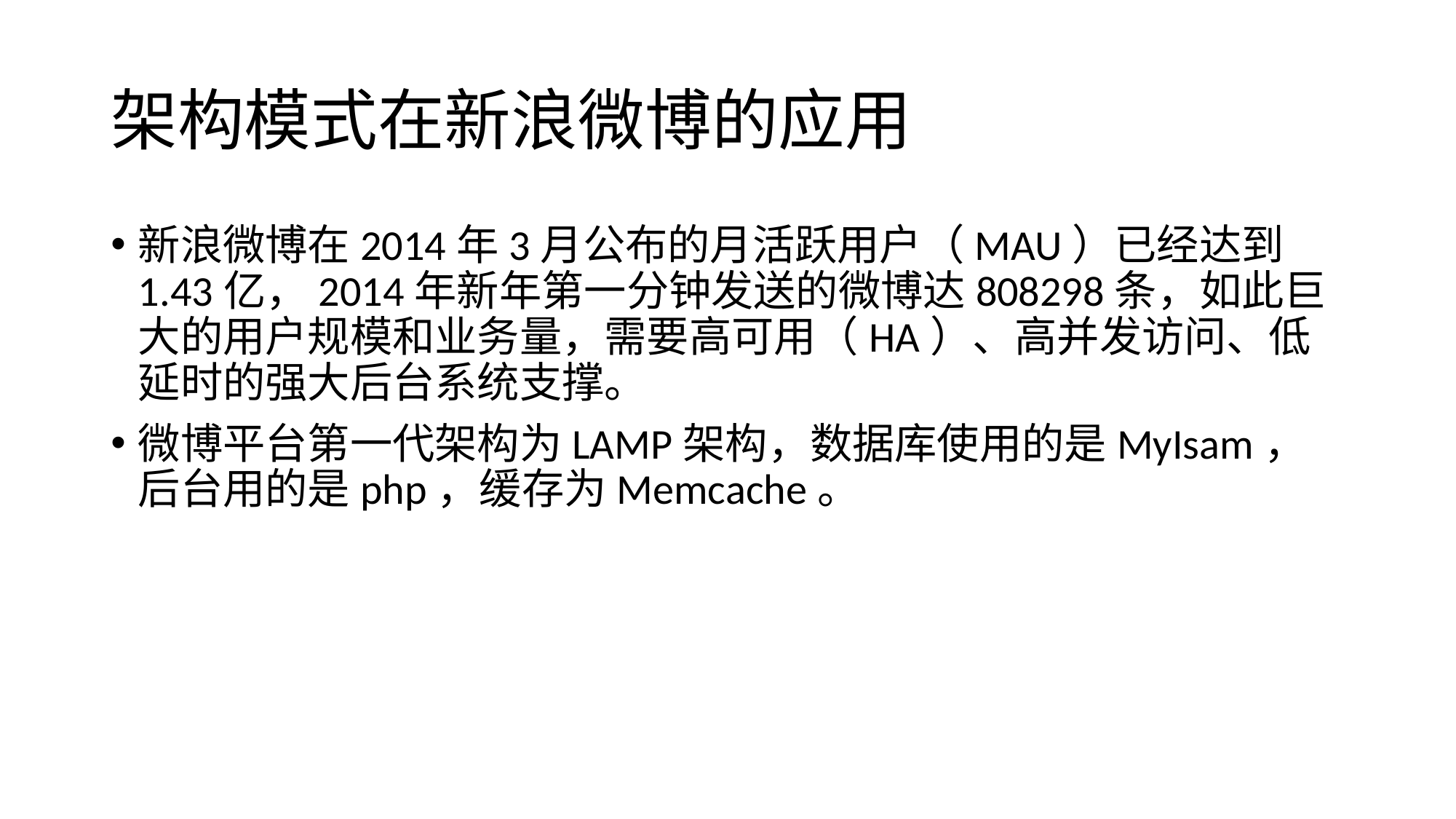

# 架构模式在新浪微博的应用
新浪微博在2014年3月公布的月活跃用户（MAU）已经达到1.43亿，2014年新年第一分钟发送的微博达808298条，如此巨大的用户规模和业务量，需要高可用（HA）、高并发访问、低延时的强大后台系统支撑。
微博平台第一代架构为LAMP架构，数据库使用的是MyIsam，后台用的是php，缓存为Memcache。